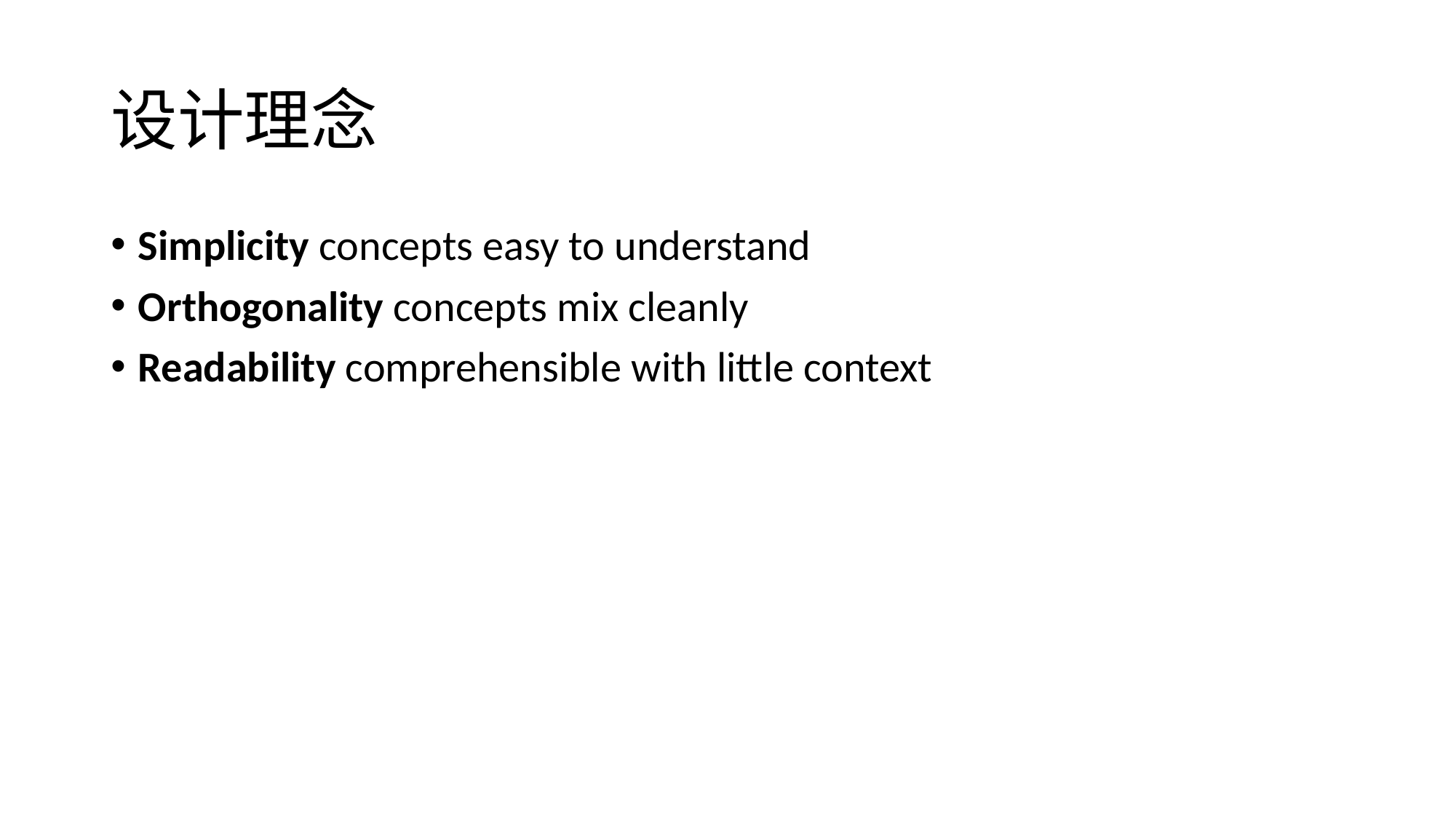

# 设计理念
Simplicity concepts easy to understand
Orthogonality concepts mix cleanly
Readability comprehensible with little context